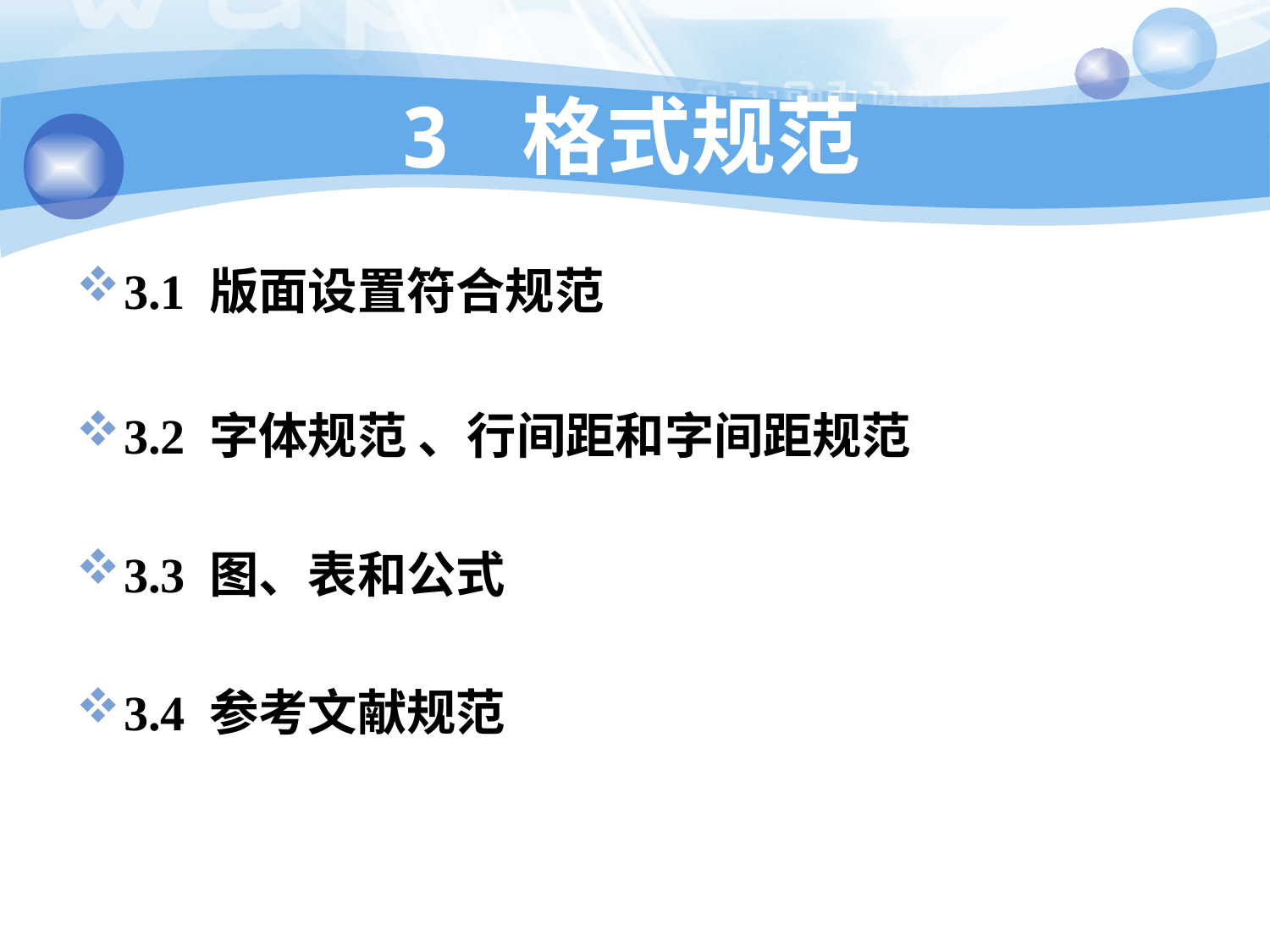

# 3 格式规范
3.1 版面设置符合规范

3.2 字体规范 、行间距和字间距规范

3.3 图、表和公式

3.4 参考文献规范